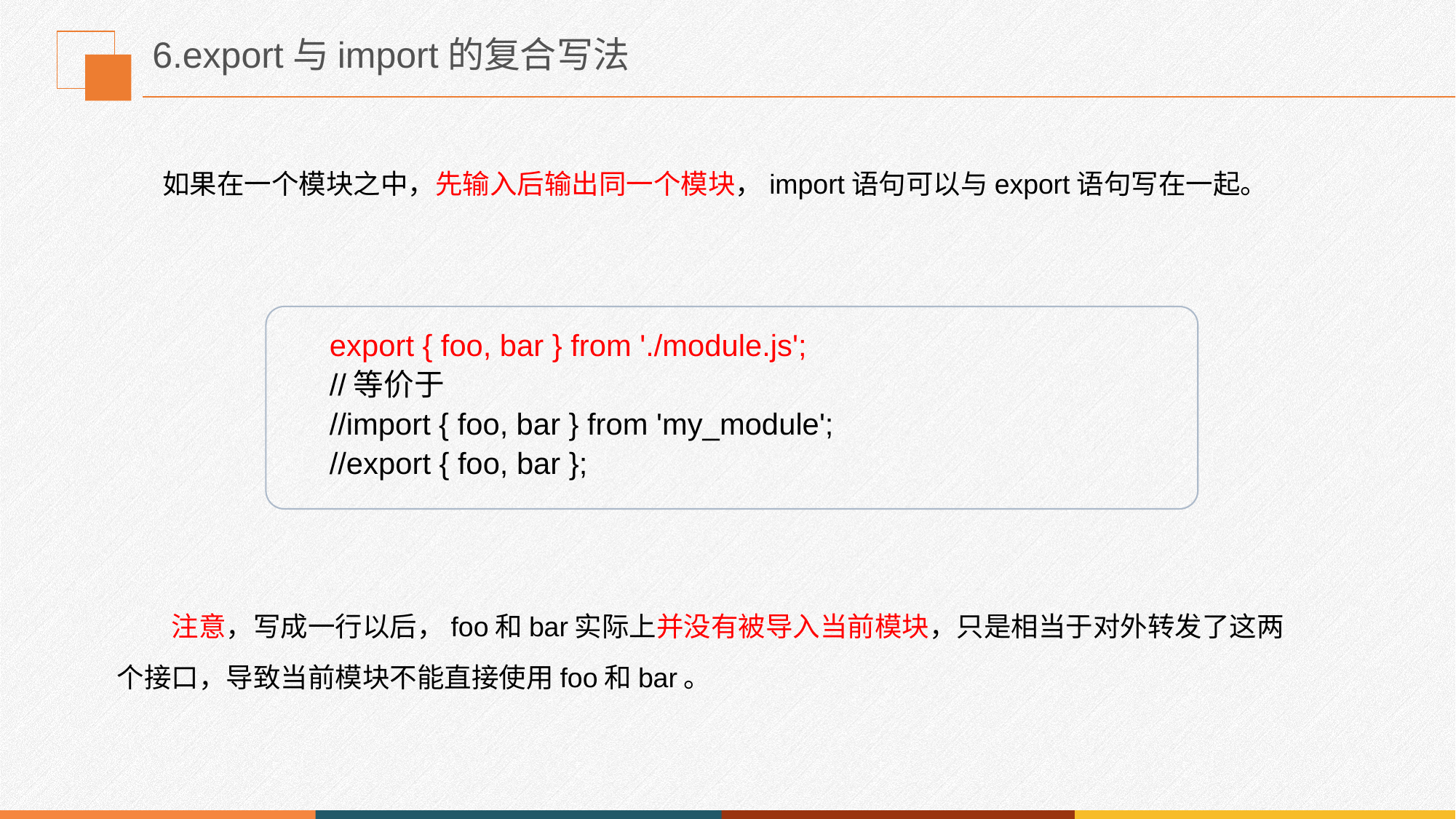

# 6.export与import的复合写法
如果在一个模块之中，先输入后输出同一个模块，import语句可以与export语句写在一起。

export { foo, bar } from './module.js';
//等价于
//import { foo, bar } from 'my_module';
//export { foo, bar };
注意，写成一行以后，foo和bar实际上并没有被导入当前模块，只是相当于对外转发了这两个接口，导致当前模块不能直接使用foo和bar。